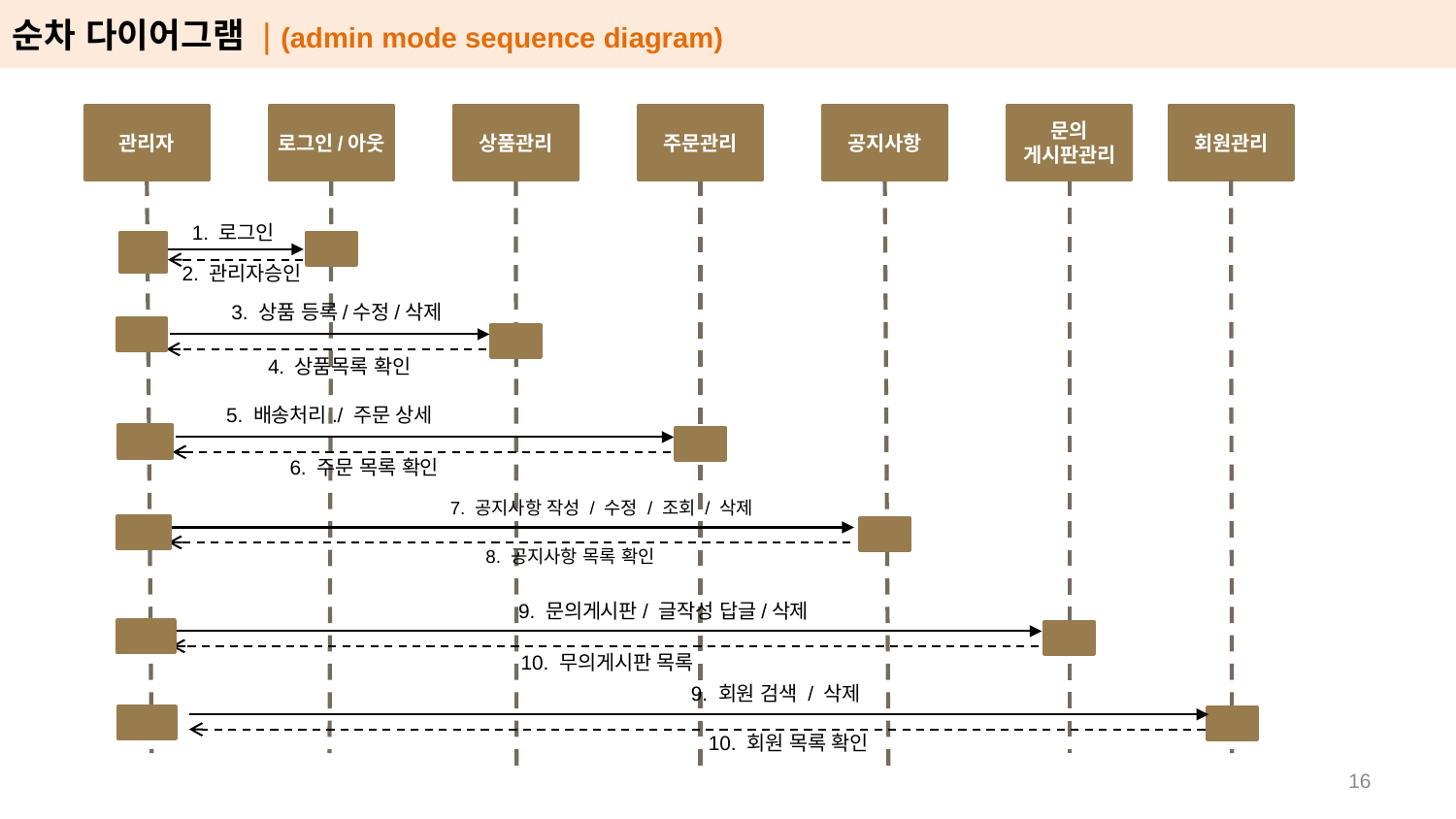

순차 다이어그램 | (admin mode sequence diagram)
기준선(좌)
기준선(우)

기준선(상)
회원관리
관리자
로그인/아웃
상품관리
주문관리
공지사항
문의
게시판관리
1. 로그인

2. 관리자승인
3. 상품 등록/수정/삭제

4. 상품목록 확인
5. 배송처리./ 주문 상세

6. 주문 목록 확인
7. 공지사항 작성 / 수정 / 조회 / 삭제

8. 공지사항 목록 확인
9. 문의게시판/ 글작성 답글/삭제

10. 무의게시판 목록
9. 회원 검색 / 삭제

10. 회원 목록 확인

기준선(하)
16